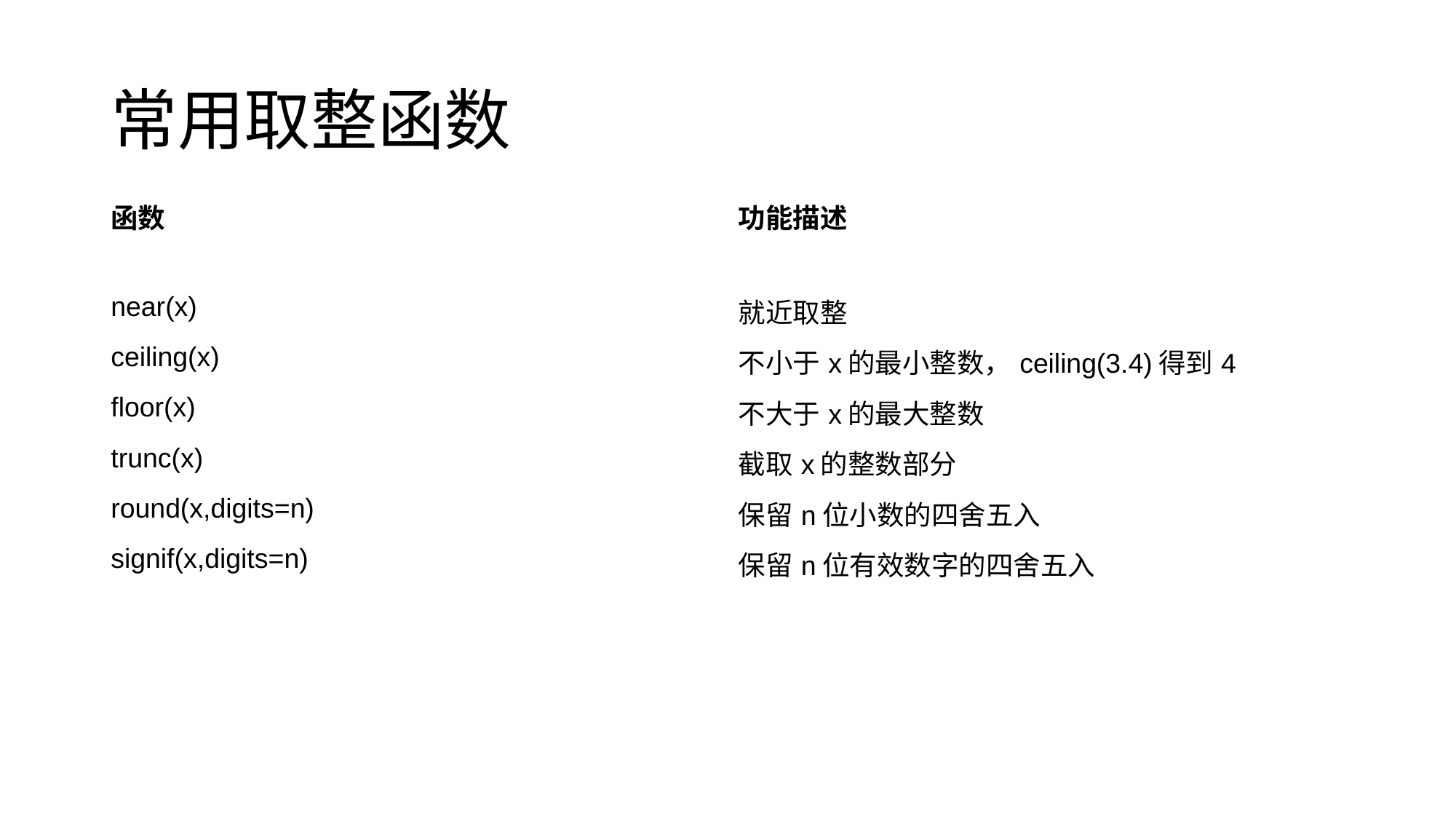

# 常用取整函数
| 函数 | 功能描述 |
| --- | --- |
|  |  |
| near(x) | 就近取整 |
| ceiling(x) | 不小于x的最小整数，ceiling(3.4)得到4 |
| floor(x) | 不大于x的最大整数 |
| trunc(x) | 截取x的整数部分 |
| round(x,digits=n) | 保留n位小数的四舍五入 |
| signif(x,digits=n) | 保留n位有效数字的四舍五入 |
|  |  |
|  |  |
|  |  |
|  |  |
|  |  |